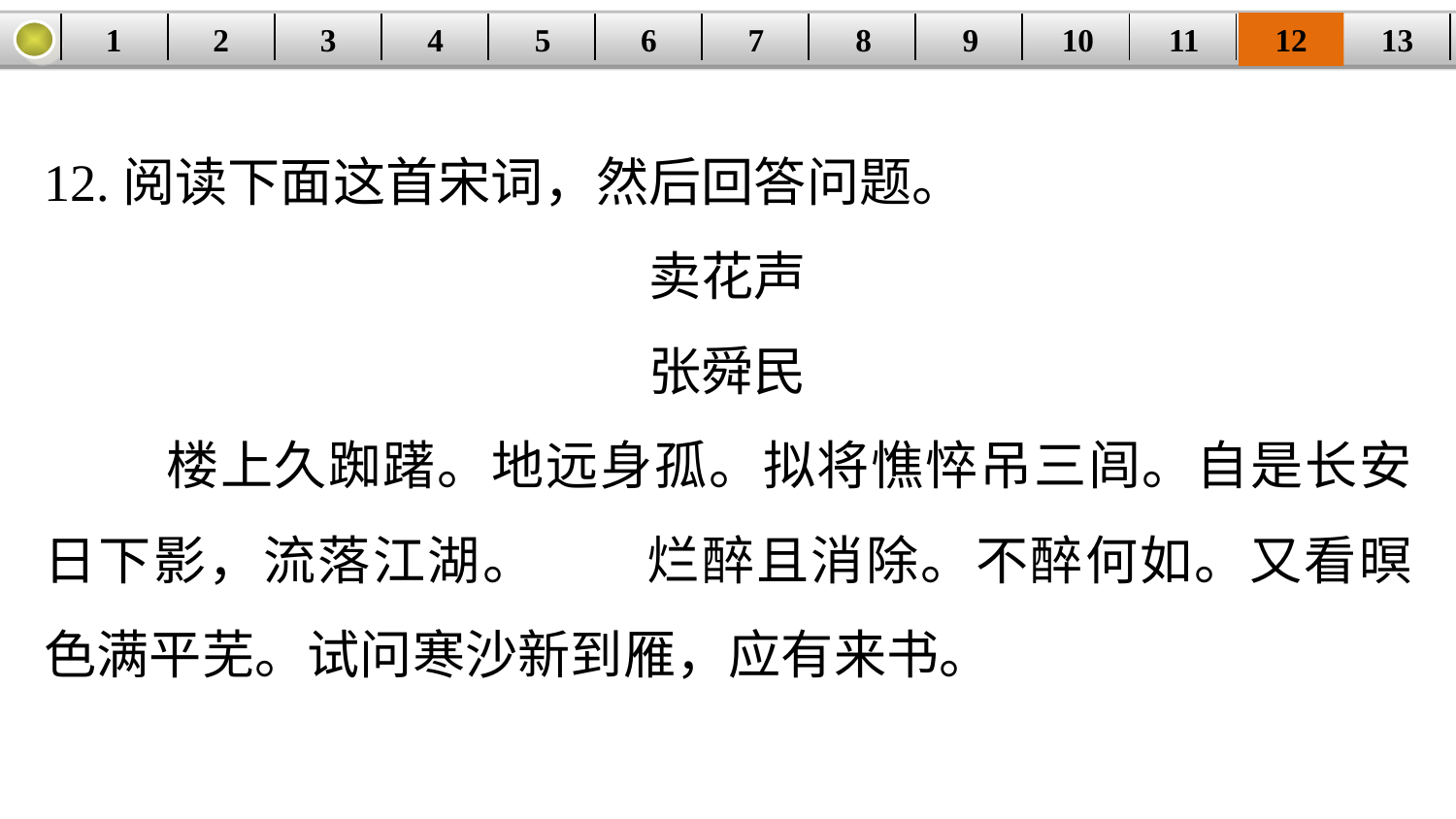

1
2
3
4
5
6
7
8
9
10
11
12
13
|  |  |  |  |  |  |  |  |  |  |  |  |  |
| --- | --- | --- | --- | --- | --- | --- | --- | --- | --- | --- | --- | --- |

12.阅读下面这首宋词，然后回答问题。
卖花声
张舜民
        楼上久踟躇。地远身孤。拟将憔悴吊三闾。自是长安日下影，流落江湖。　　烂醉且消除。不醉何如。又看暝色满平芜。试问寒沙新到雁，应有来书。